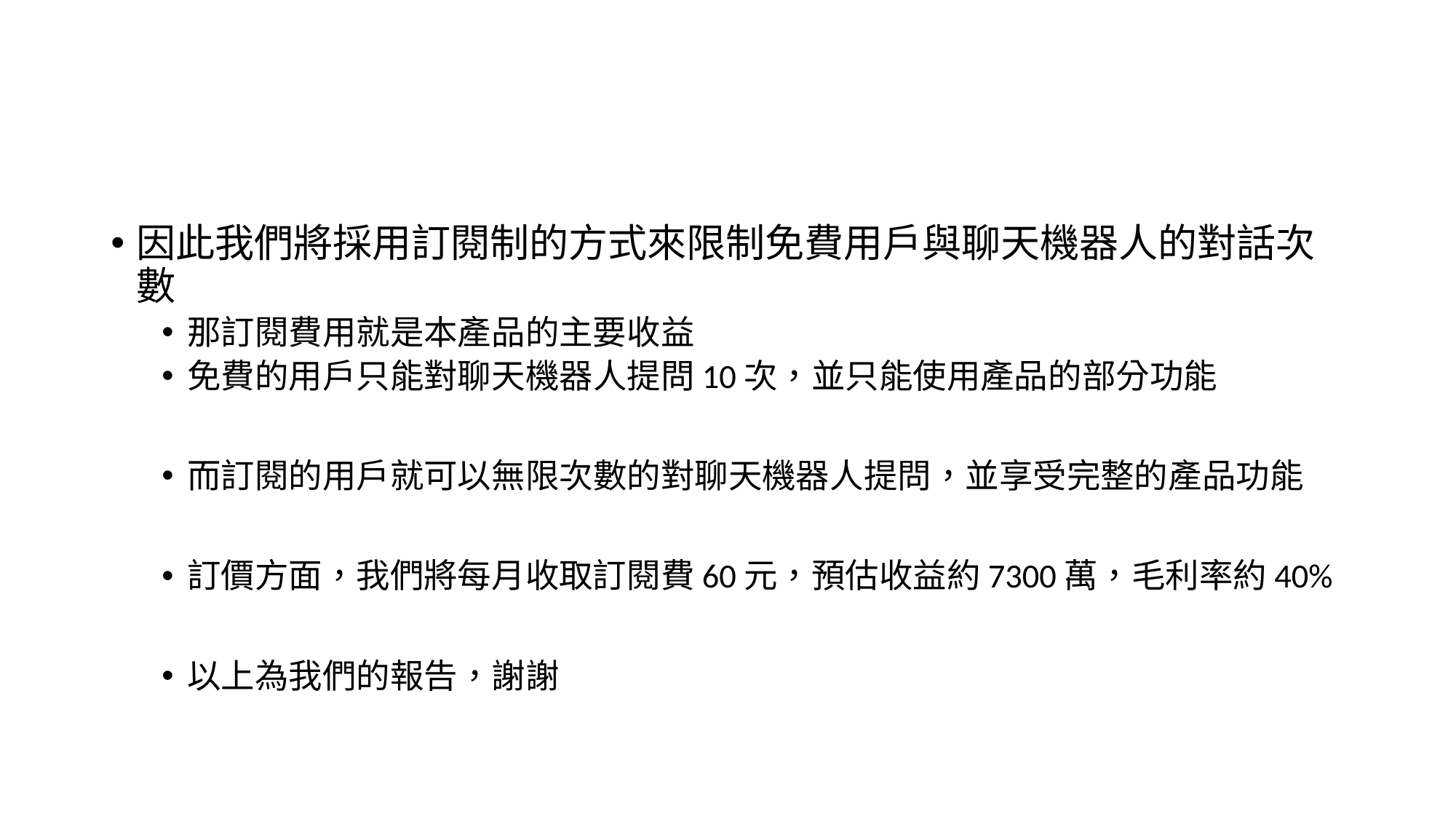

#
因此我們將採用訂閱制的方式來限制免費用戶與聊天機器人的對話次數
那訂閱費用就是本產品的主要收益
免費的用戶只能對聊天機器人提問10次，並只能使用產品的部分功能

而訂閱的用戶就可以無限次數的對聊天機器人提問，並享受完整的產品功能

訂價方面，我們將每月收取訂閱費60元，預估收益約7300萬，毛利率約40%

以上為我們的報告，謝謝